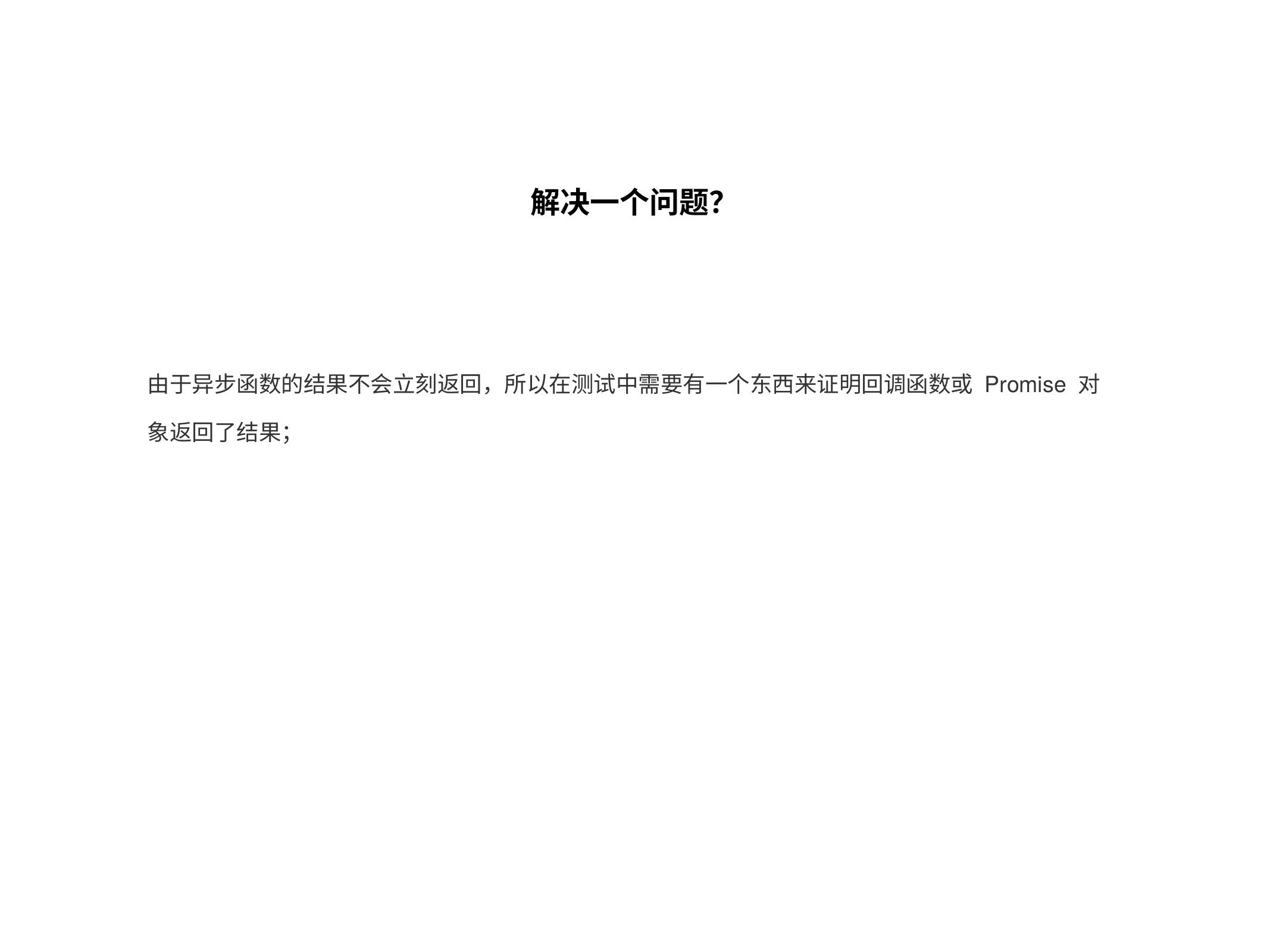

解决一个问题？
由于异步函数的结果不会立刻返回，所以在测试中需要有一个东西来证明回调函数或 Promise 对象返回了结果；